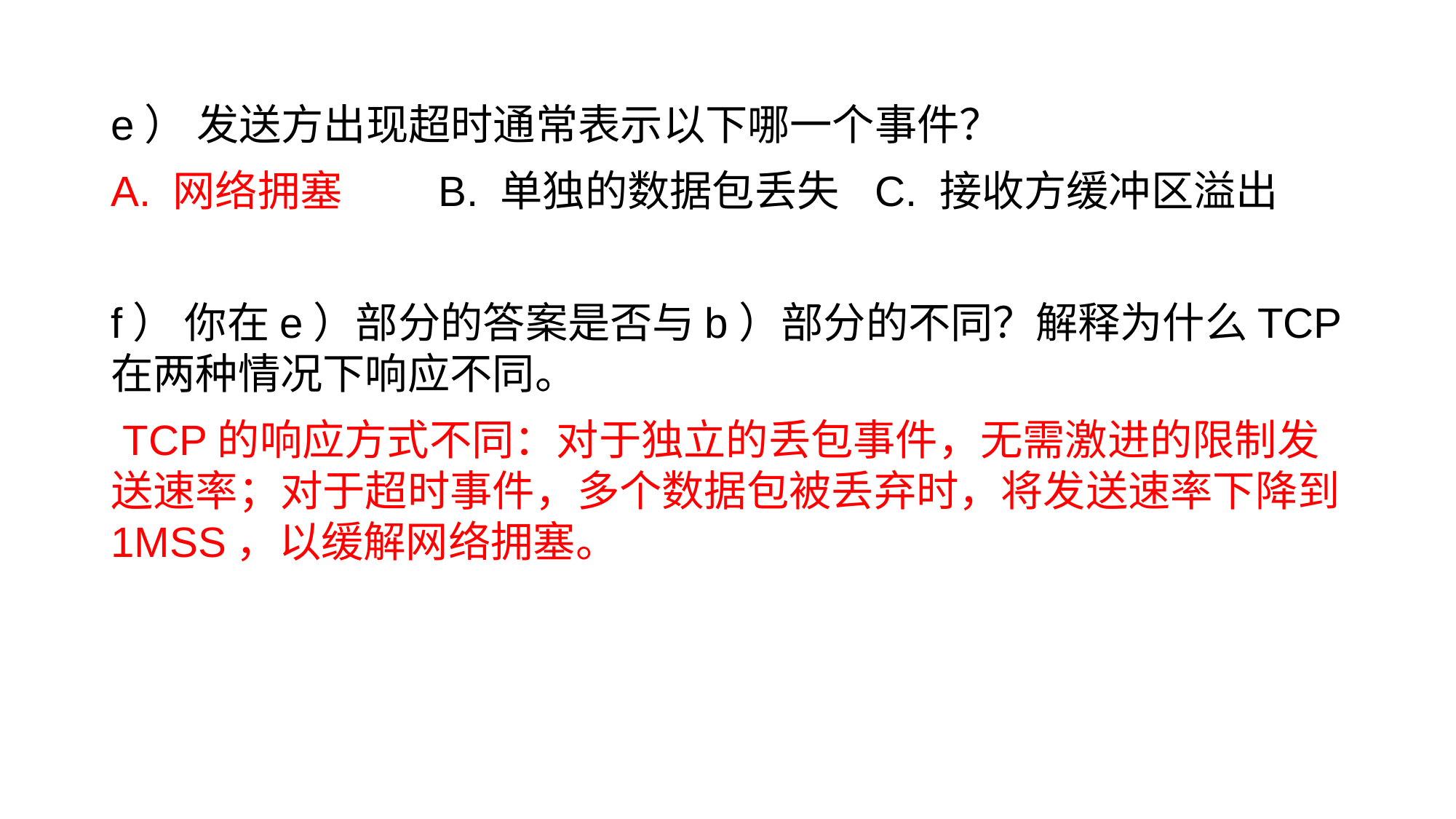

e） 发送方出现超时通常表示以下哪一个事件？
A. 网络拥塞 	B. 单独的数据包丢失 	C. 接收方缓冲区溢出

f） 你在e）部分的答案是否与b）部分的不同？解释为什么TCP在两种情况下响应不同。
 TCP的响应方式不同：对于独立的丢包事件，无需激进的限制发送速率；对于超时事件，多个数据包被丢弃时，将发送速率下降到 1MSS，以缓解网络拥塞。